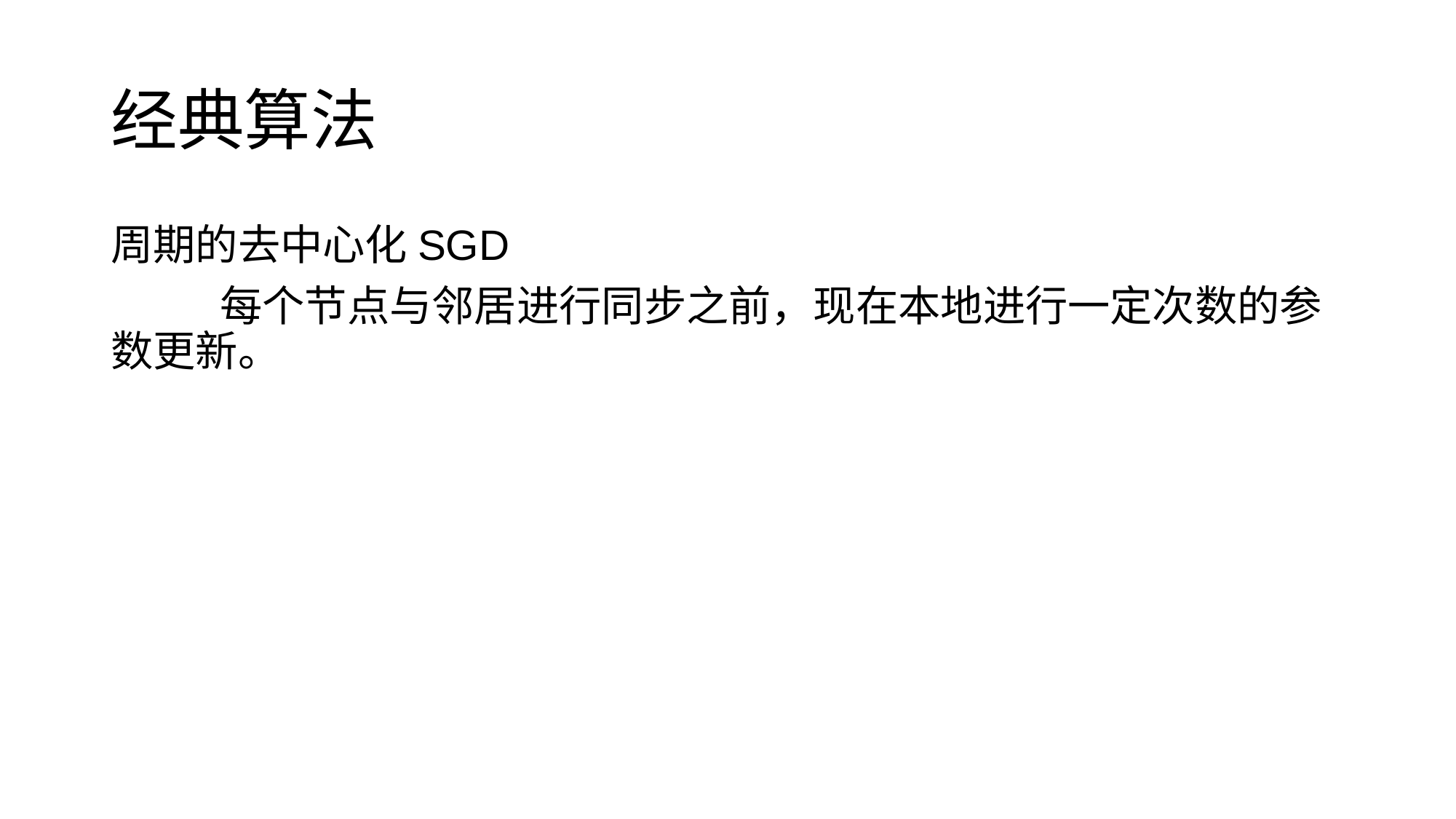

# 经典算法
周期的去中心化SGD
	每个节点与邻居进行同步之前，现在本地进行一定次数的参数更新。